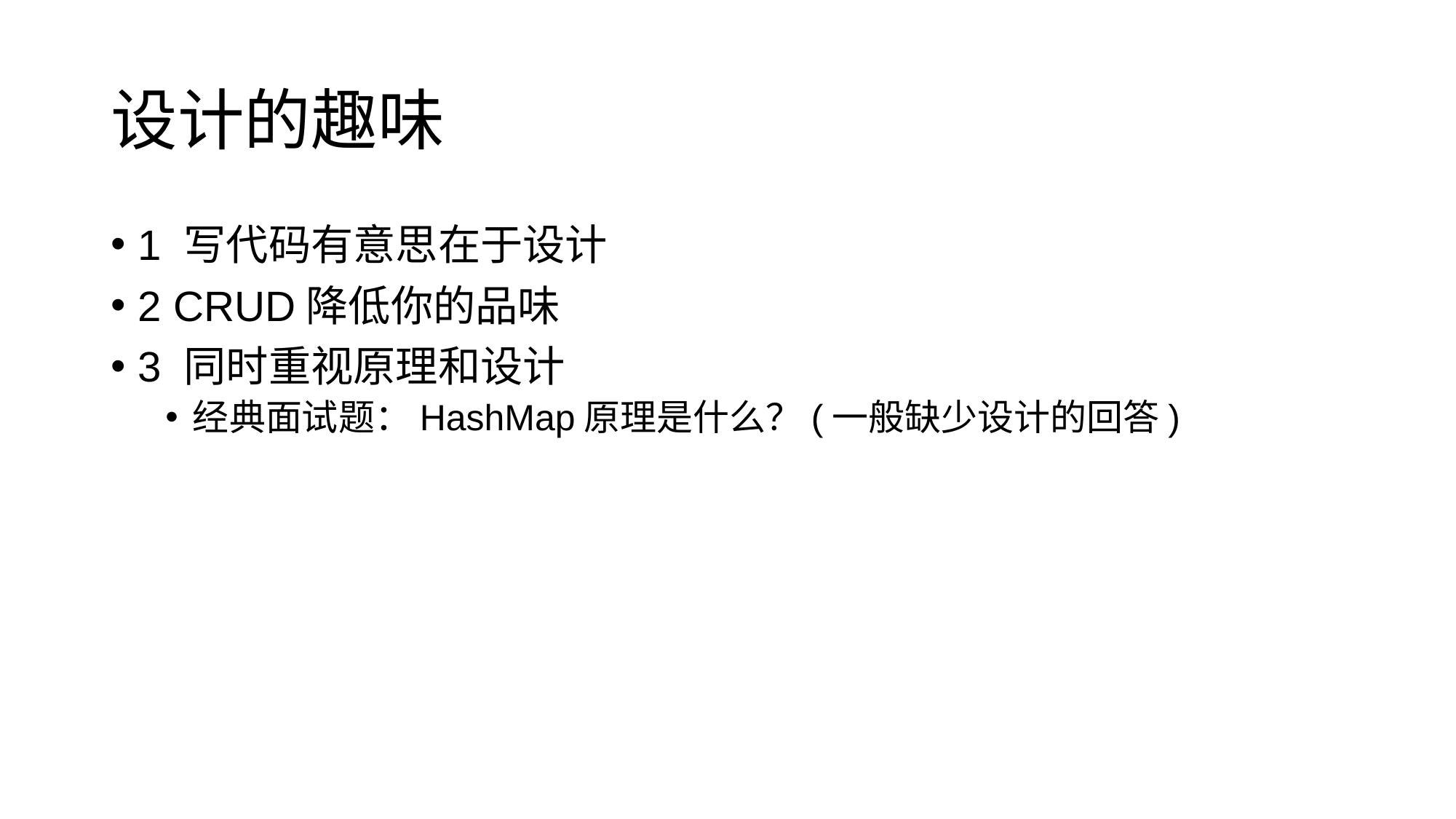

# 设计的趣味
1 写代码有意思在于设计
2 CRUD降低你的品味
3 同时重视原理和设计
经典面试题：HashMap原理是什么？(一般缺少设计的回答)